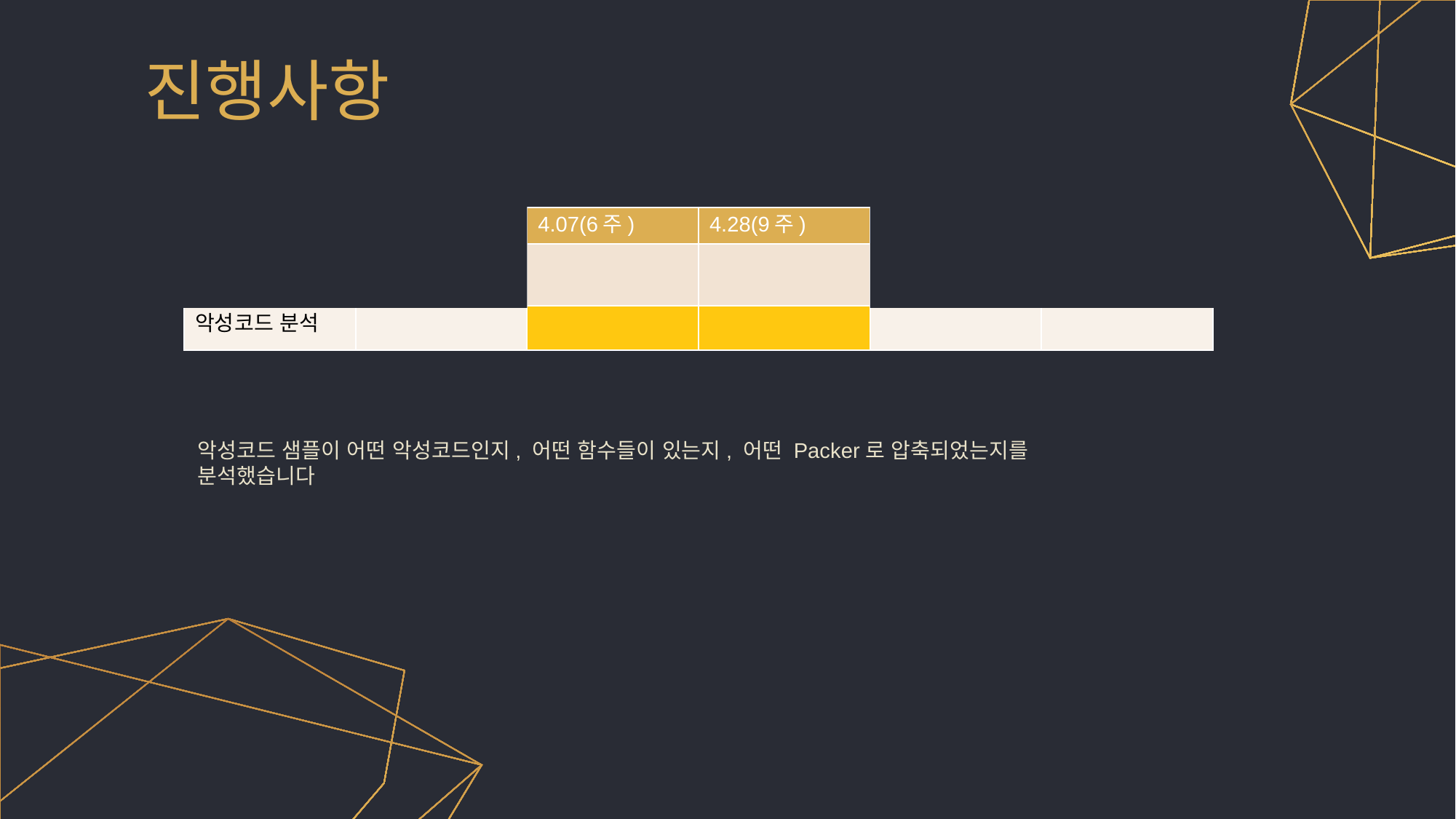

# 진행사항

|  | 3.24(4주) | 4.07(6주) | 4.28(9주) | 5.19(12주) | 6.02(14주) |
| --- | --- | --- | --- | --- | --- |
|  |  |  |  |  |  |
| 악성코드 분석 |  |  |  |  |  |
악성코드 샘플이 어떤 악성코드인지, 어떤 함수들이 있는지, 어떤 Packer로 압축되었는지를 분석했습니다